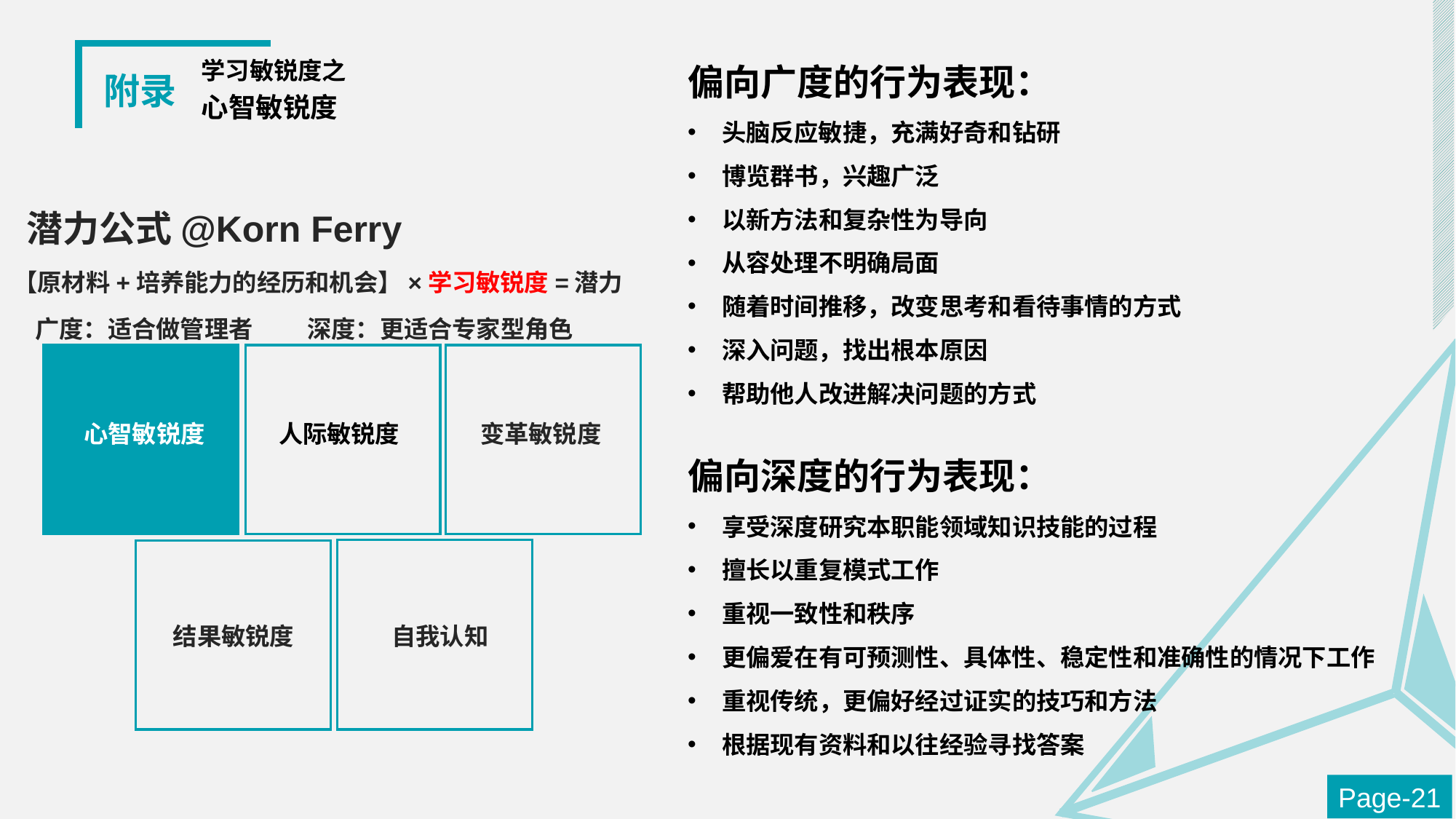

偏向广度的行为表现：
头脑反应敏捷，充满好奇和钻研
博览群书，兴趣广泛
以新方法和复杂性为导向
从容处理不明确局面
随着时间推移，改变思考和看待事情的方式
深入问题，找出根本原因
帮助他人改进解决问题的方式
附录
学习敏锐度之
心智敏锐度
潜力公式@Korn Ferry
【原材料+培养能力的经历和机会】×学习敏锐度=潜力
广度：适合做管理者          深度：更适合专家型角色

心智敏锐度
人际敏锐度
变革敏锐度
偏向深度的行为表现：
享受深度研究本职能领域知识技能的过程
擅长以重复模式工作
重视一致性和秩序
更偏爱在有可预测性、具体性、稳定性和准确性的情况下工作
重视传统，更偏好经过证实的技巧和方法
根据现有资料和以往经验寻找答案

结果敏锐度
自我认知
Page-21